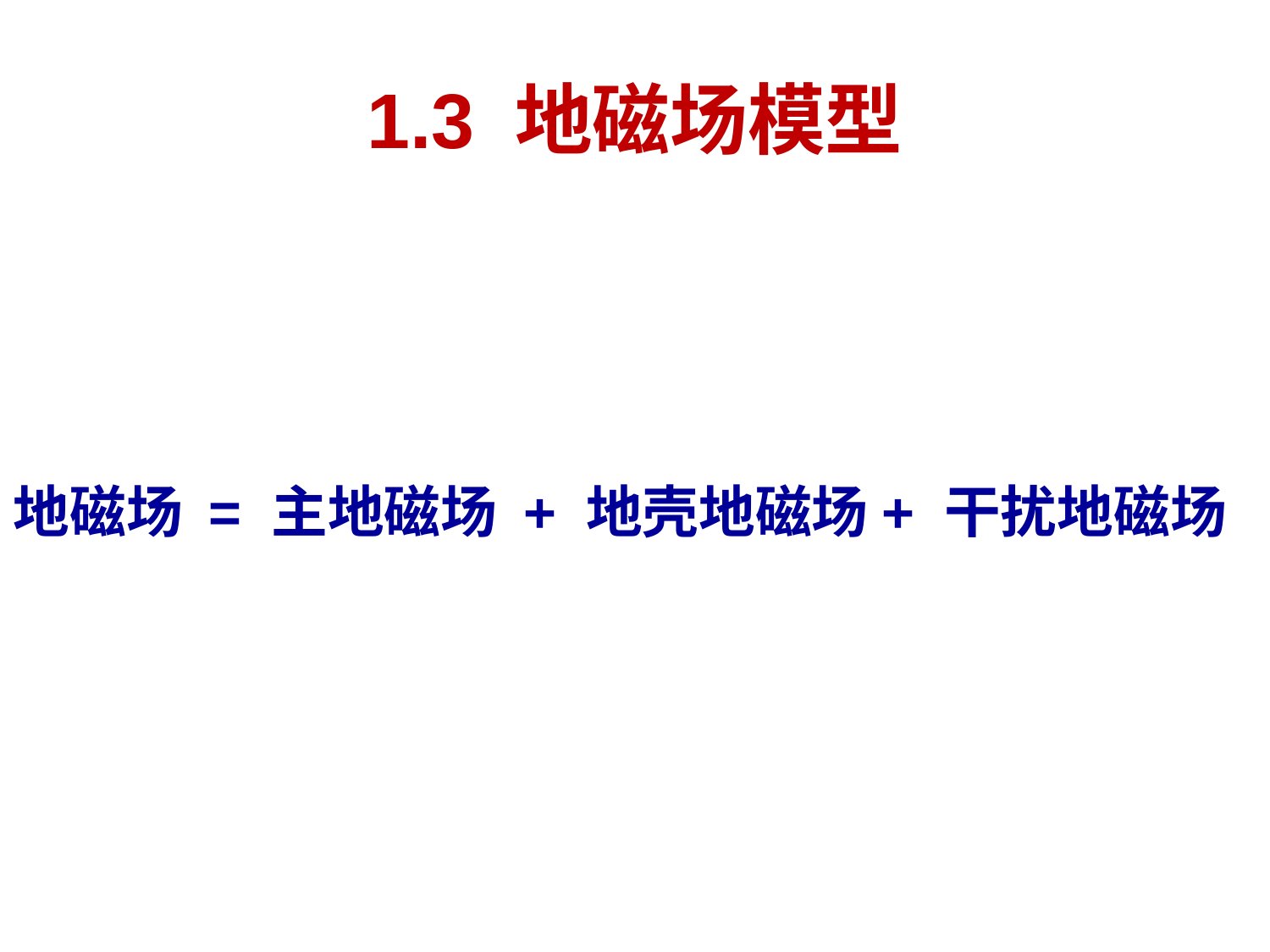

# 1.3 地磁场模型
地磁场 = 主地磁场 + 地壳地磁场+ 干扰地磁场